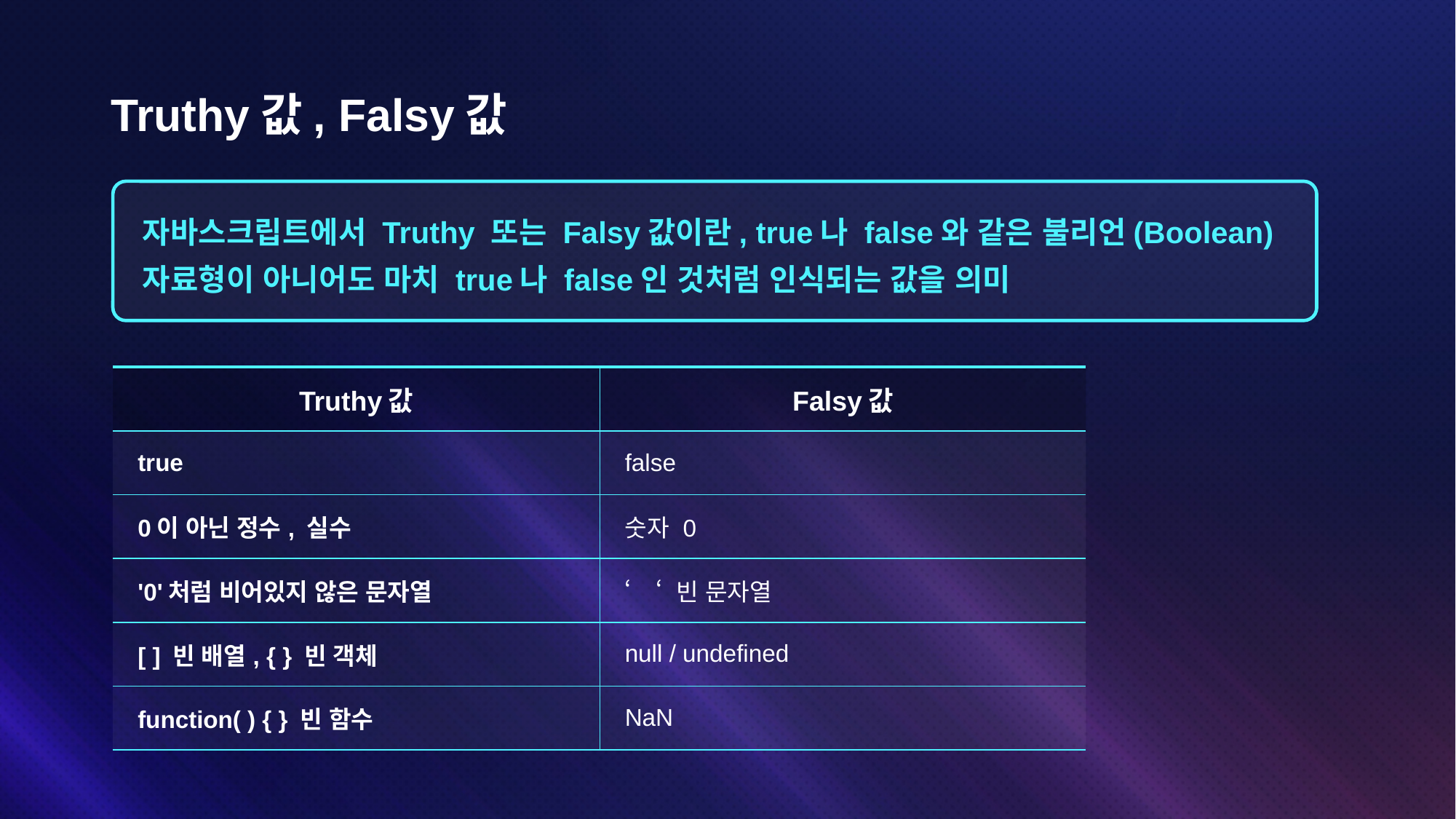

# Truthy값, Falsy값
자바스크립트에서 Truthy 또는 Falsy값이란, true나 false와 같은 불리언(Boolean) 자료형이 아니어도 마치 true나 false인 것처럼 인식되는 값을 의미
| Truthy값 | Falsy값 |
| --- | --- |
| true | false |
| 0이 아닌 정수, 실수 | 숫자 0 |
| '0'처럼 비어있지 않은 문자열 | ‘ ‘ 빈 문자열 |
| [ ] 빈 배열, { } 빈 객체 | null / undefined |
| function( ) { } 빈 함수 | NaN |